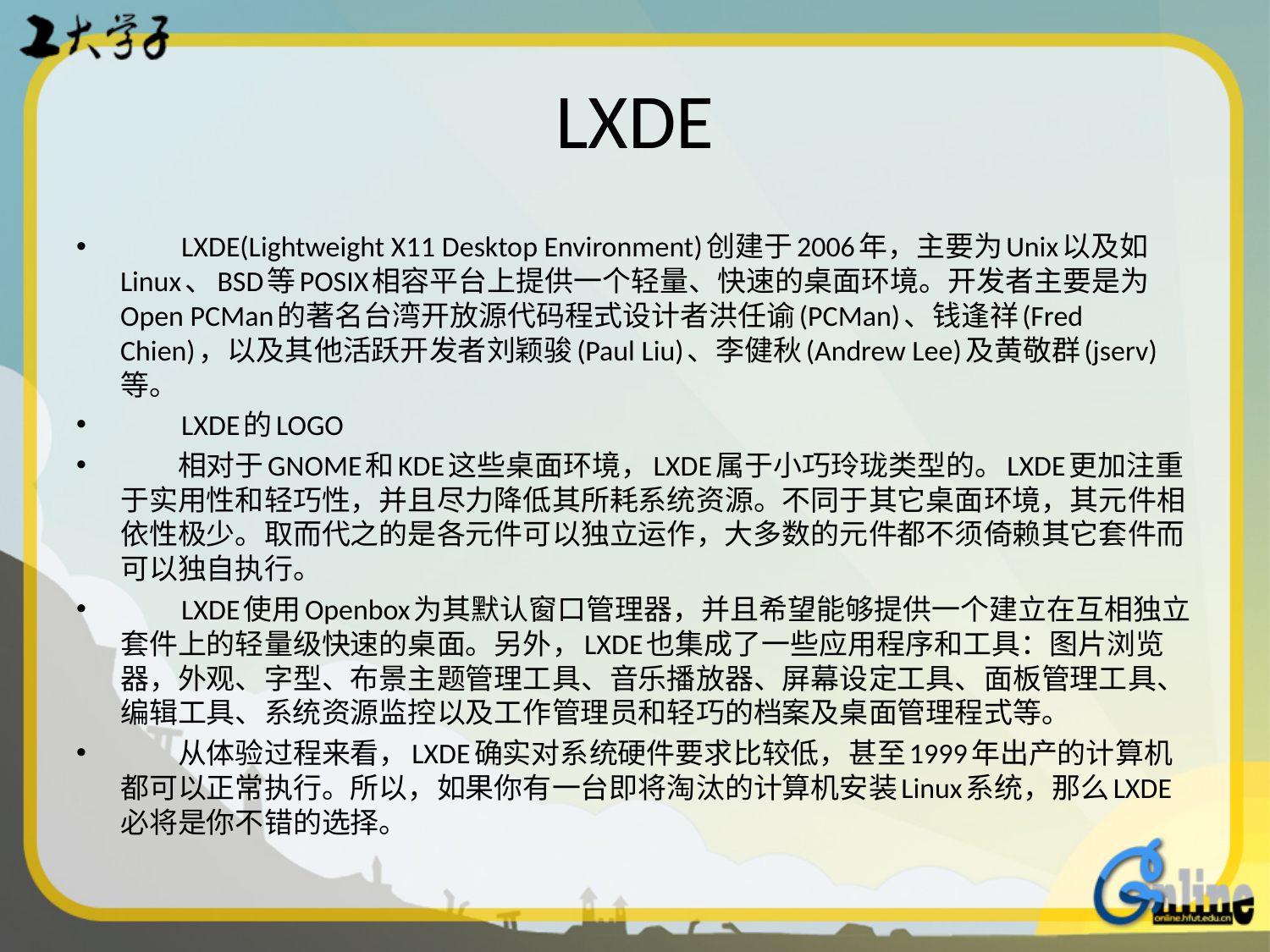

# LXDE
　　LXDE(Lightweight X11 Desktop Environment)创建于2006年，主要为Unix以及如Linux、BSD等POSIX相容平台上提供一个轻量、快速的桌面环境。开发者主要是为Open PCMan的著名台湾开放源代码程式设计者洪任谕(PCMan)、钱逢祥(Fred Chien)，以及其他活跃开发者刘颖骏(Paul Liu)、李健秋(Andrew Lee)及黄敬群(jserv)等。
　　LXDE的LOGO
　　相对于GNOME和KDE这些桌面环境，LXDE属于小巧玲珑类型的。LXDE更加注重于实用性和轻巧性，并且尽力降低其所耗系统资源。不同于其它桌面环境，其元件相依性极少。取而代之的是各元件可以独立运作，大多数的元件都不须倚赖其它套件而可以独自执行。
　　LXDE使用Openbox为其默认窗口管理器，并且希望能够提供一个建立在互相独立套件上的轻量级快速的桌面。另外，LXDE也集成了一些应用程序和工具：图片浏览器，外观、字型、布景主题管理工具、音乐播放器、屏幕设定工具、面板管理工具、编辑工具、系统资源监控以及工作管理员和轻巧的档案及桌面管理程式等。
　　从体验过程来看，LXDE确实对系统硬件要求比较低，甚至1999年出产的计算机都可以正常执行。所以，如果你有一台即将淘汰的计算机安装Linux系统，那么LXDE必将是你不错的选择。